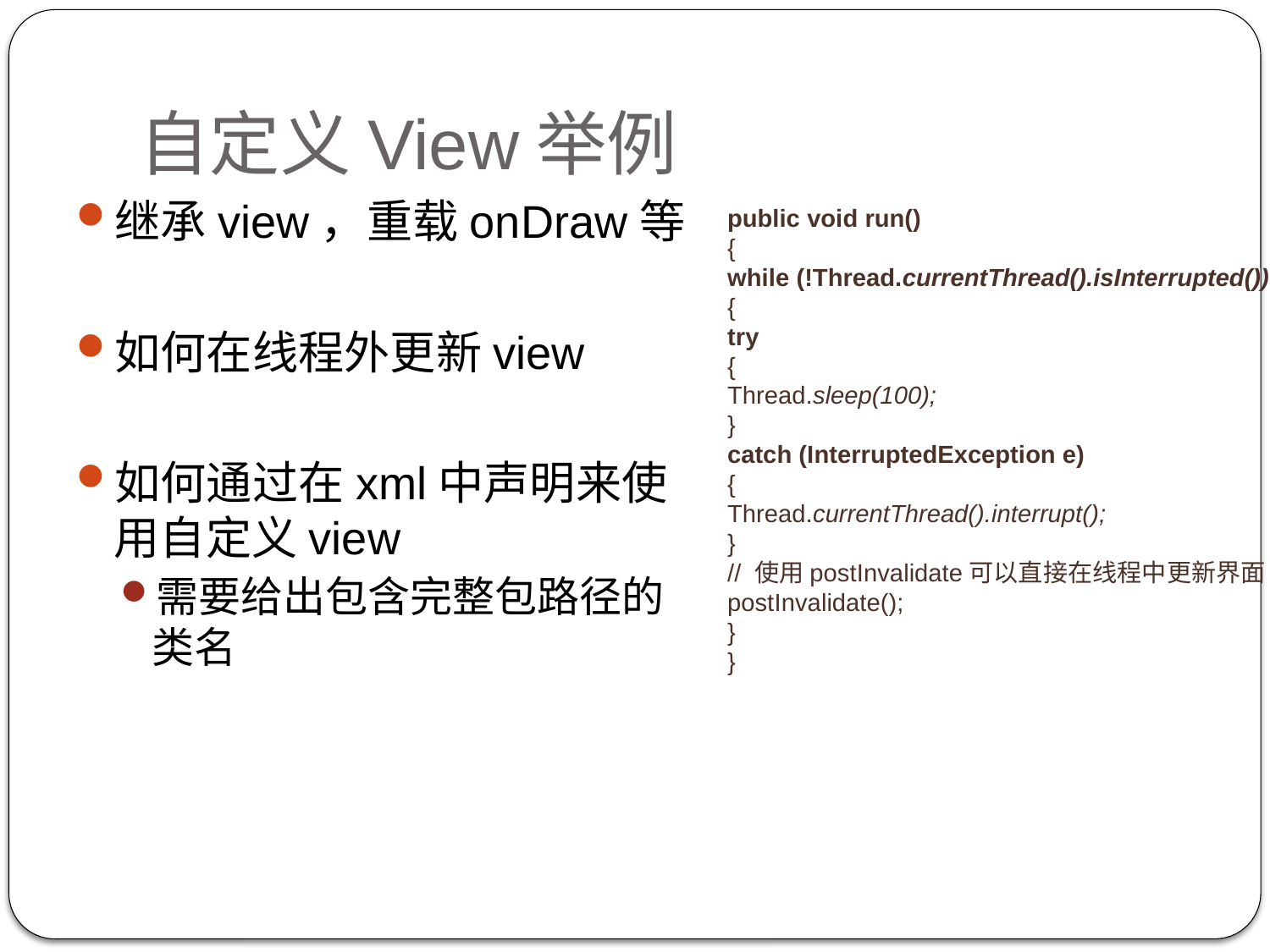

# 自定义View举例
继承view，重载onDraw等

如何在线程外更新view

如何通过在xml中声明来使用自定义view
需要给出包含完整包路径的类名

public void run()
{
while (!Thread.currentThread().isInterrupted())
{
try
{
Thread.sleep(100);
}
catch (InterruptedException e)
{
Thread.currentThread().interrupt();
}
// 使用postInvalidate可以直接在线程中更新界面
postInvalidate();
}
}